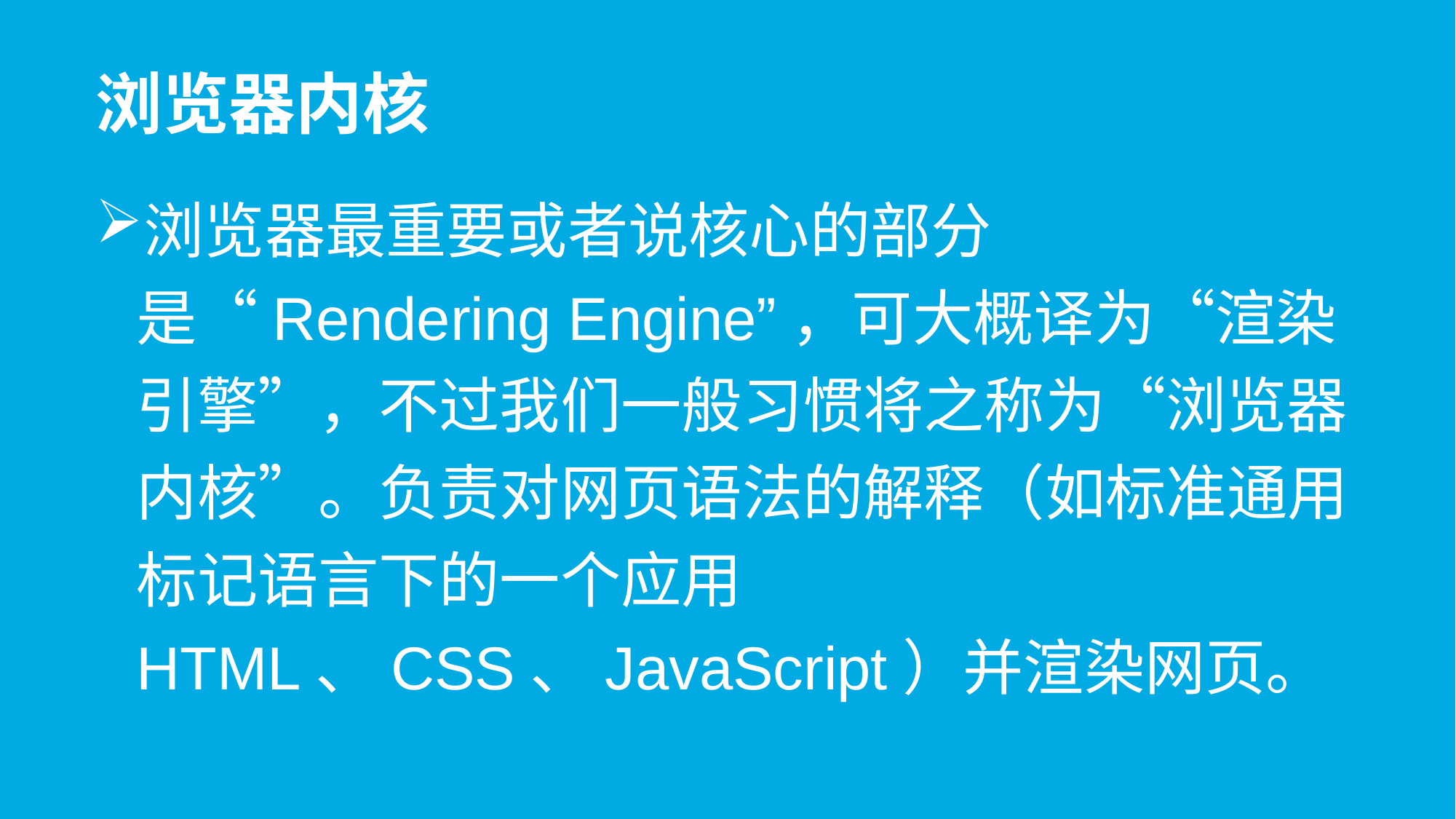

# 浏览器内核
浏览器最重要或者说核心的部分是“Rendering Engine”，可大概译为“渲染引擎”，不过我们一般习惯将之称为“浏览器内核”。负责对网页语法的解释（如标准通用标记语言下的一个应用HTML、CSS、JavaScript）并渲染网页。